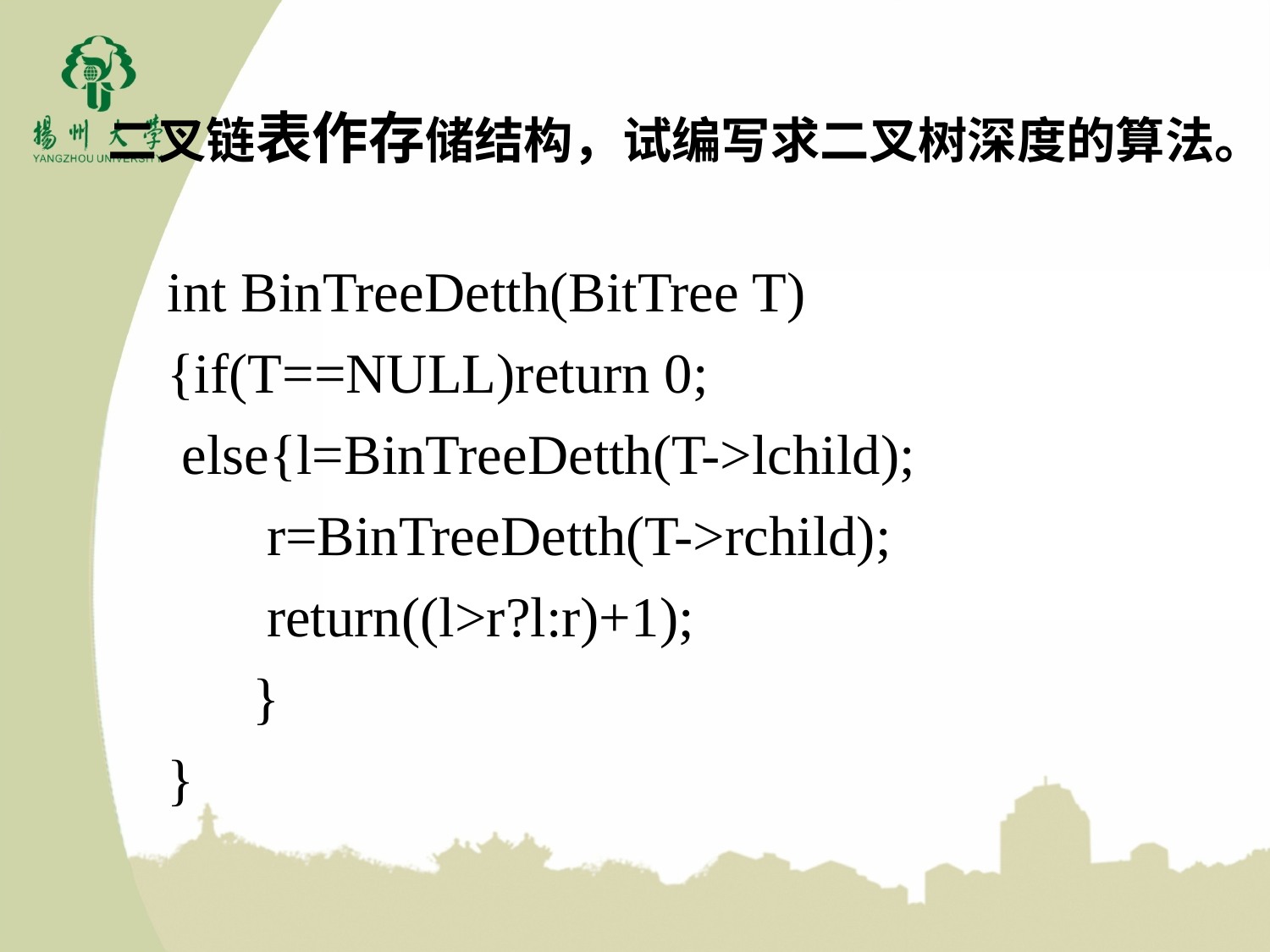

二叉链表作存储结构，试编写求二叉树深度的算法。
int BinTreeDetth(BitTree T)
{if(T==NULL)return 0;
 else{l=BinTreeDetth(T->lchild);
       r=BinTreeDetth(T->rchild);
       return((l>r?l:r)+1);
      }
}